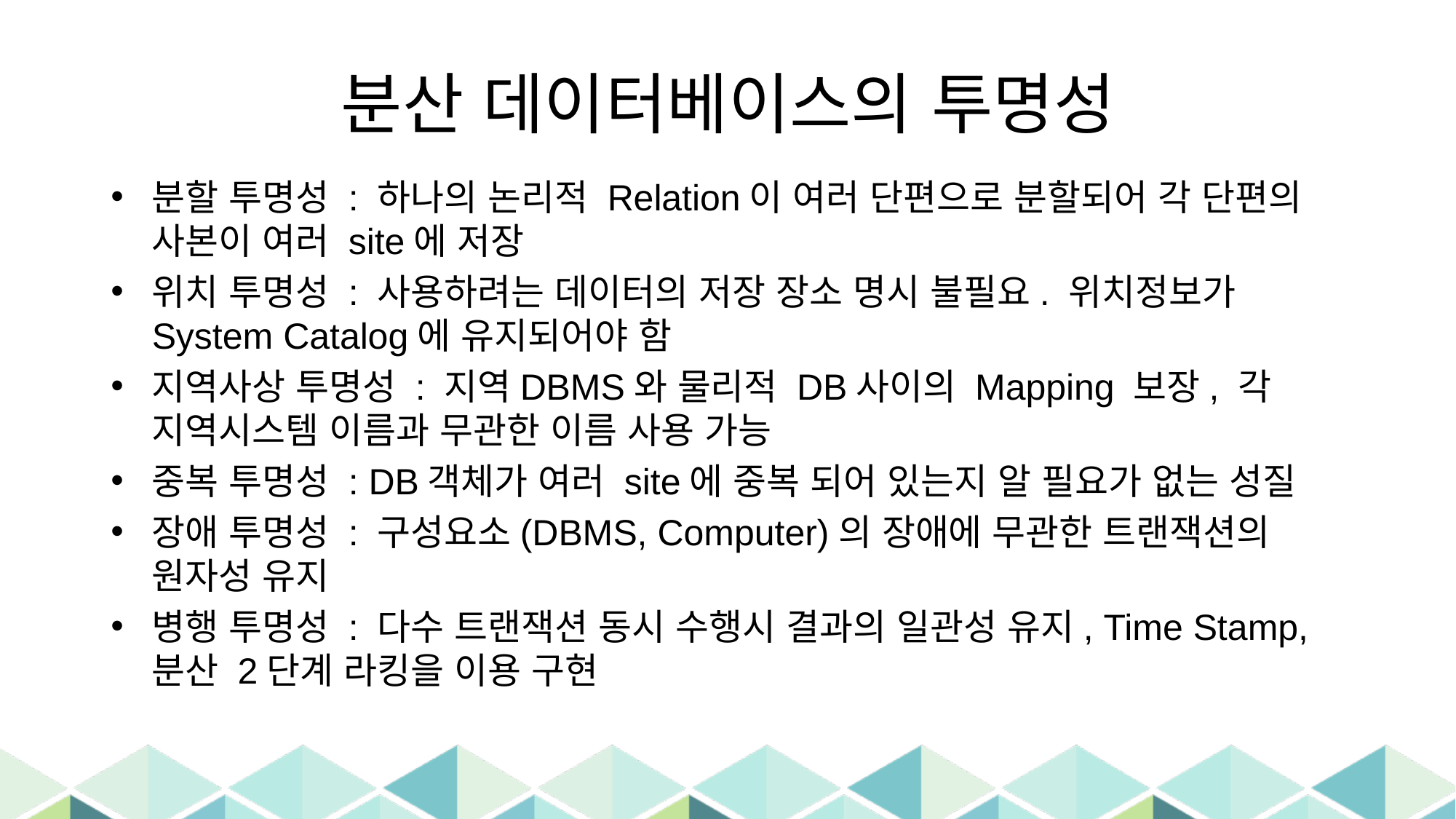

# 분산 데이터베이스의 투명성
분할 투명성 : 하나의 논리적 Relation이 여러 단편으로 분할되어 각 단편의 사본이 여러 site에 저장
위치 투명성 : 사용하려는 데이터의 저장 장소 명시 불필요. 위치정보가 System Catalog에 유지되어야 함
지역사상 투명성 : 지역DBMS와 물리적 DB사이의 Mapping 보장, 각 지역시스템 이름과 무관한 이름 사용 가능
중복 투명성 : DB객체가 여러 site에 중복 되어 있는지 알 필요가 없는 성질
장애 투명성 : 구성요소(DBMS, Computer)의 장애에 무관한 트랜잭션의 원자성 유지
병행 투명성 : 다수 트랜잭션 동시 수행시 결과의 일관성 유지, Time Stamp, 분산 2단계 라킹을 이용 구현